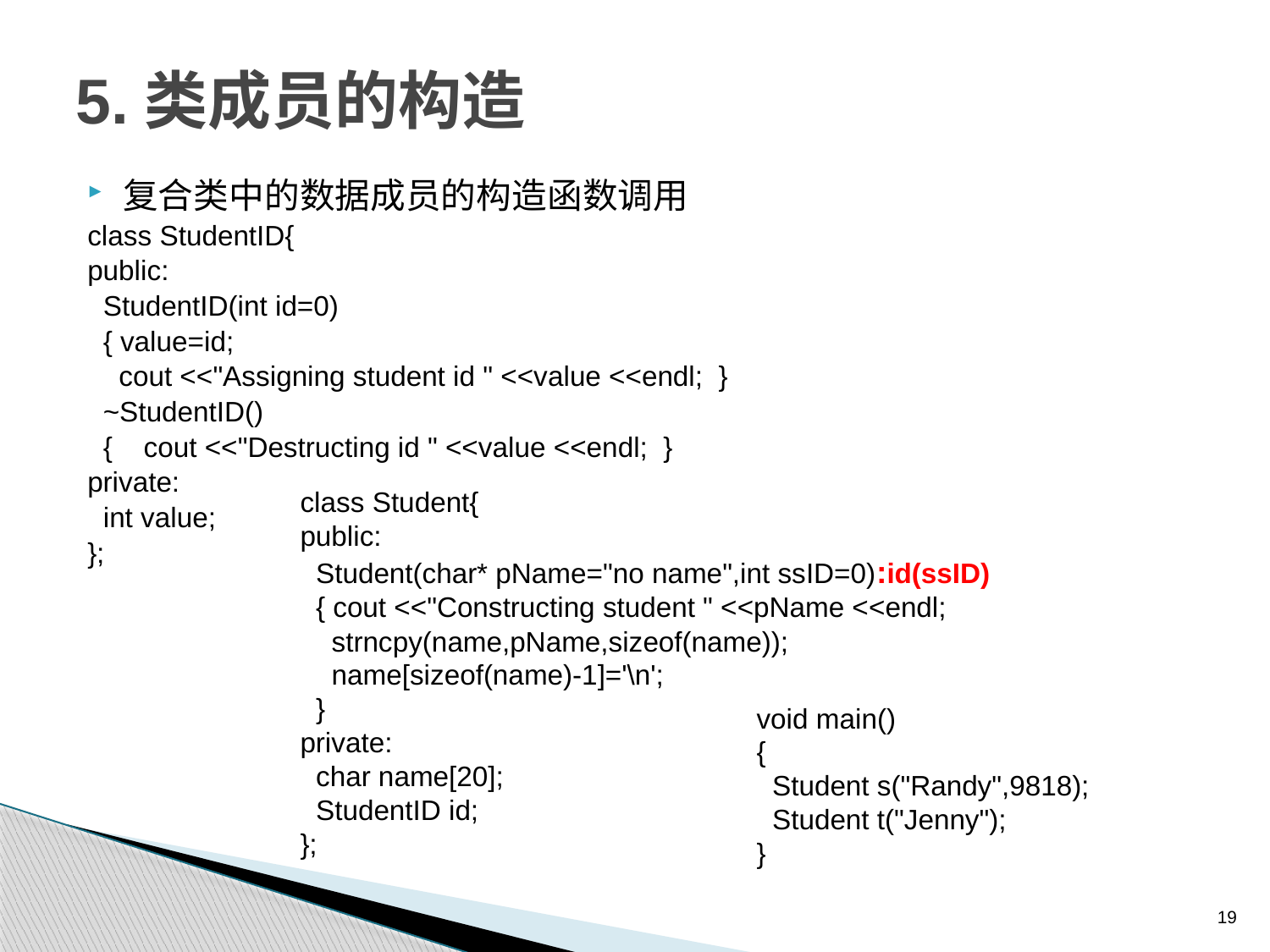

# 5.类成员的构造
复合类中的数据成员的构造函数调用
class StudentID{
public:
  StudentID(int id=0)
  { value=id;
    cout <<"Assigning student id " <<value <<endl;  }
  ~StudentID()
  {    cout <<"Destructing id " <<value <<endl;  }
private:
  int value;
};

class Student{
public:
  Student(char* pName="no name",int ssID=0):id(ssID)
  { cout <<"Constructing student " <<pName <<endl;
    strncpy(name,pName,sizeof(name));
    name[sizeof(name)-1]='\n';
  }
private:
  char name[20];
  StudentID id;
};
void main()
{
  Student s("Randy",9818);
  Student t("Jenny");
}
19